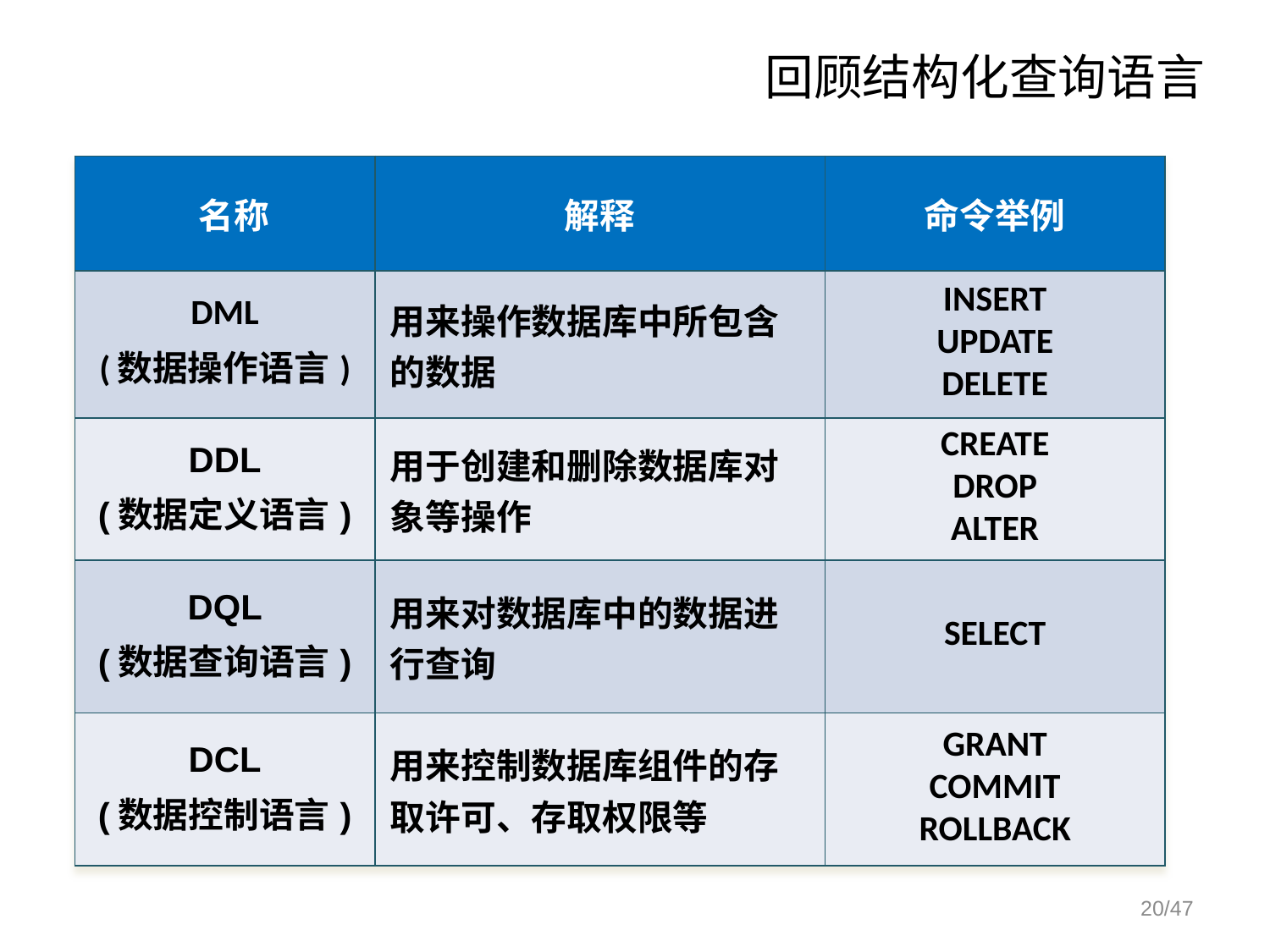

# 回顾结构化查询语言
| 名称 | 解释 | 命令举例 |
| --- | --- | --- |
| DML (数据操作语言) | 用来操作数据库中所包含的数据 | INSERT UPDATE DELETE |
| DDL (数据定义语言) | 用于创建和删除数据库对象等操作 | CREATE DROP ALTER |
| DQL (数据查询语言) | 用来对数据库中的数据进行查询 | SELECT |
| DCL (数据控制语言) | 用来控制数据库组件的存取许可、存取权限等 | GRANT COMMIT ROLLBACK |
20/47